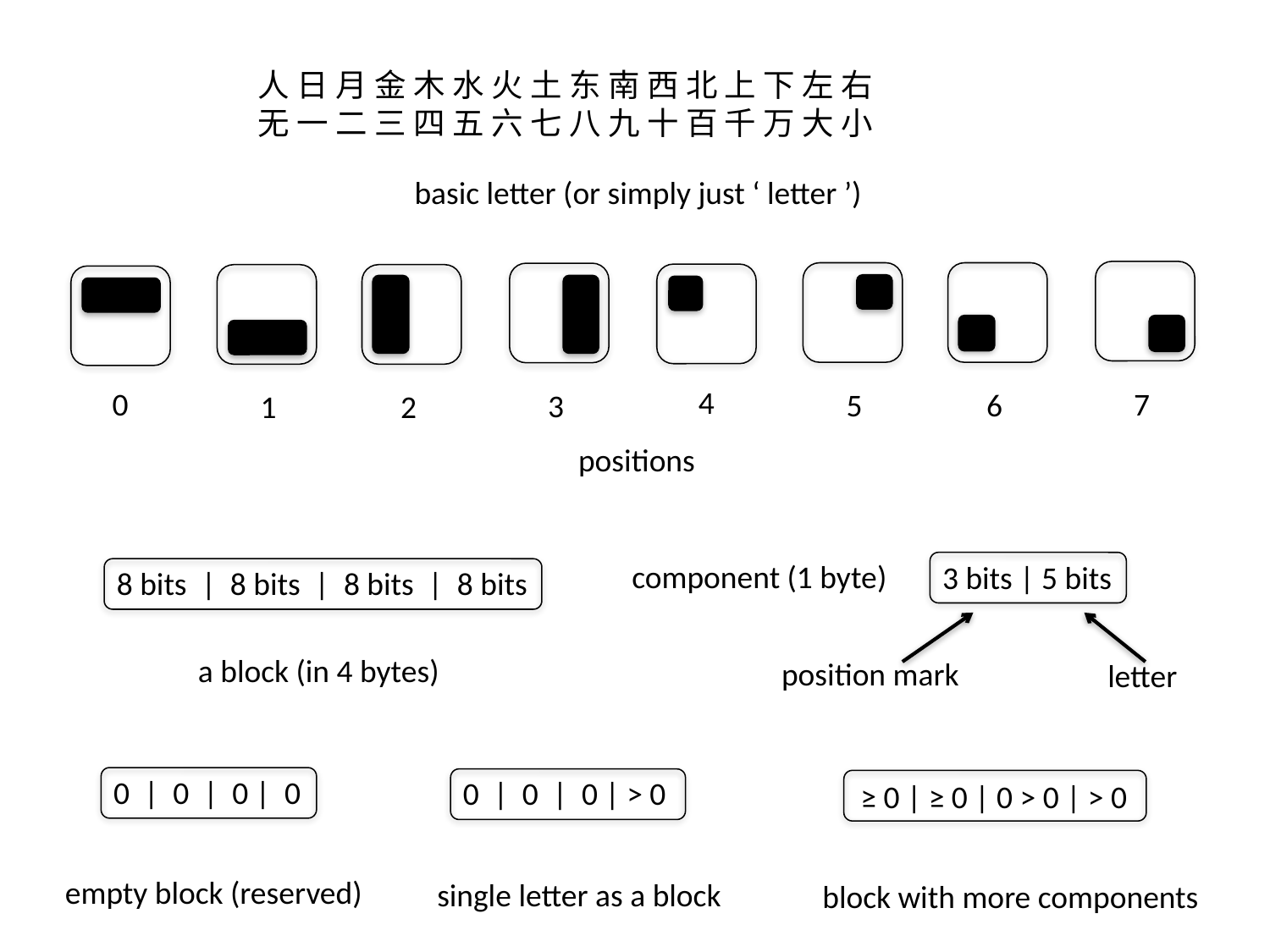

人 日 月 金 木 水 火 土 东 南 西 北 上 下 左 右
无 一 二 三 四 五 六 七 八 九 十 百 千 万 大 小
basic letter (or simply just ‘ letter ’)

4
7
0
5
6
3
1
2
positions
component (1 byte)
3 bits | 5 bits

8 bits  |  8 bits  |  8 bits  |  8 bits

a block (in 4 bytes)
position mark
letter
0  |  0  |  0 |  0

0  |  0  |  0 | > 0

≥ 0 | ≥ 0 | 0 > 0 | > 0
empty block (reserved)
single letter as a block
block with more components